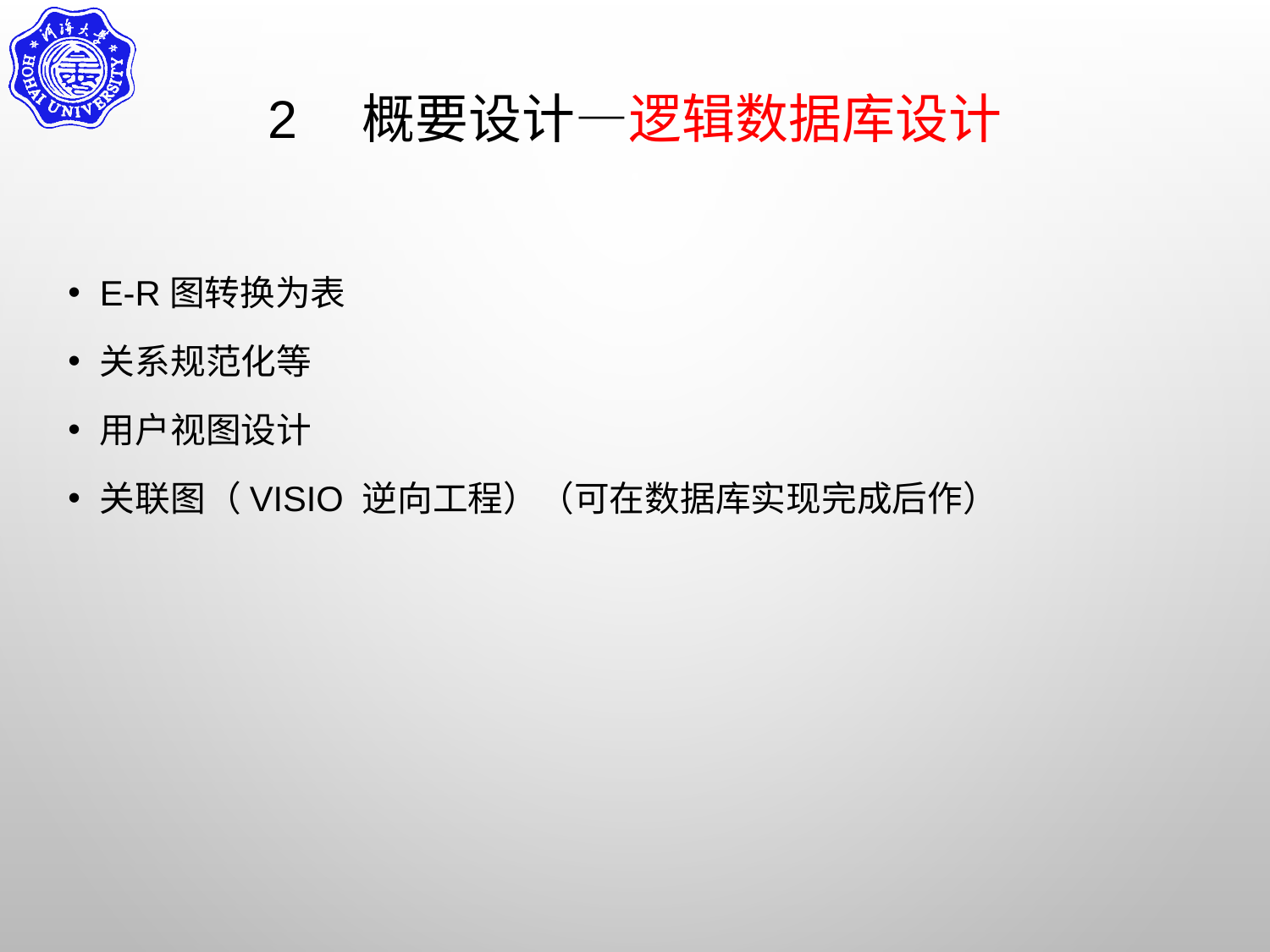

# 2　概要设计—逻辑数据库设计
E-R图转换为表
关系规范化等
用户视图设计
关联图（visio 逆向工程）（可在数据库实现完成后作）